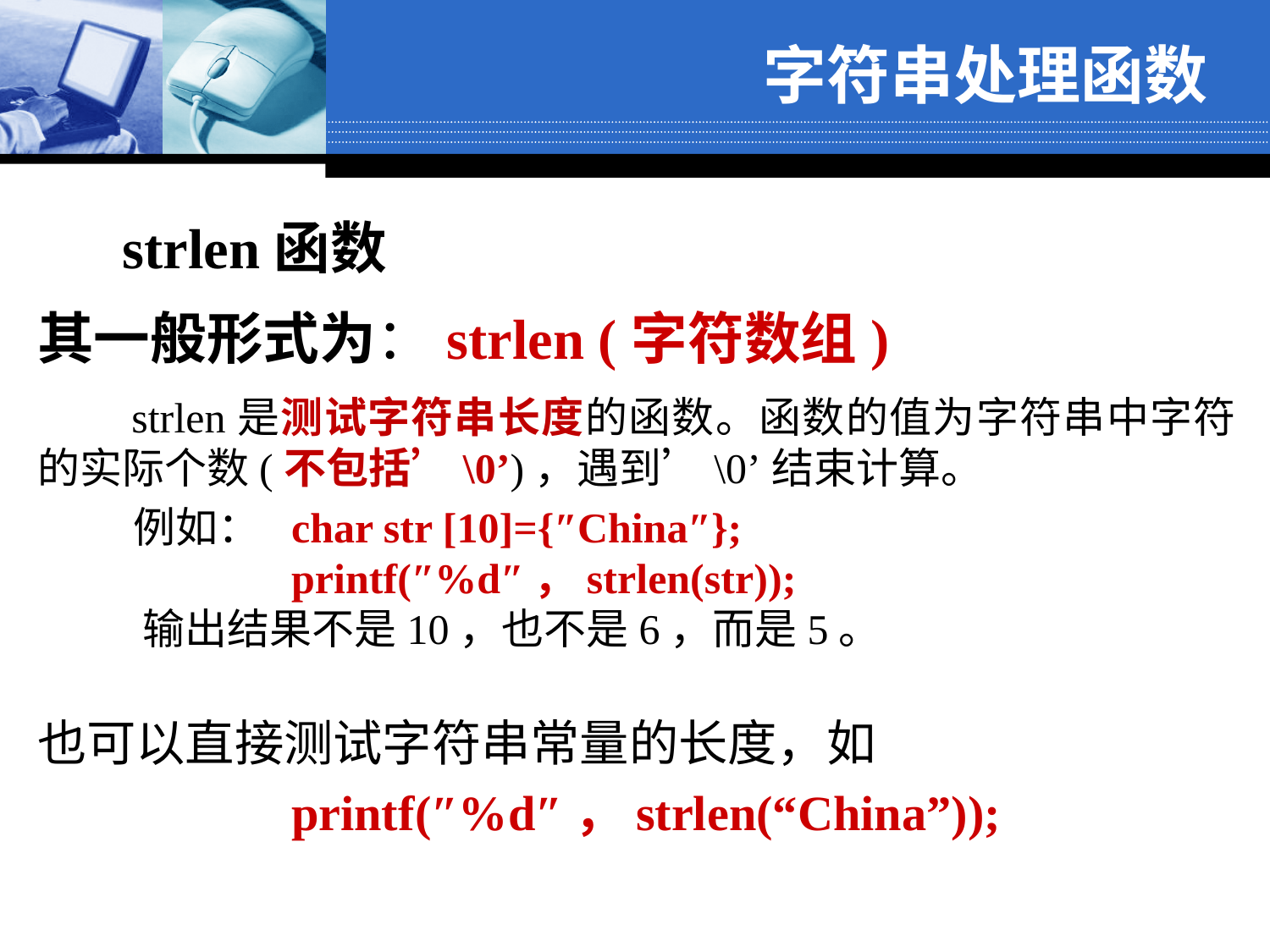

字符串处理函数
      strlen函数
其一般形式为：strlen (字符数组)
        strlen是测试字符串长度的函数。函数的值为字符串中字符的实际个数(不包括’\0’)，遇到’\0’结束计算。
         例如：	char str [10]={″China″};
    		printf(″%d″，strlen(str));
          输出结果不是10，也不是6，而是5。

也可以直接测试字符串常量的长度，如
		printf(″%d″，strlen(“China”));